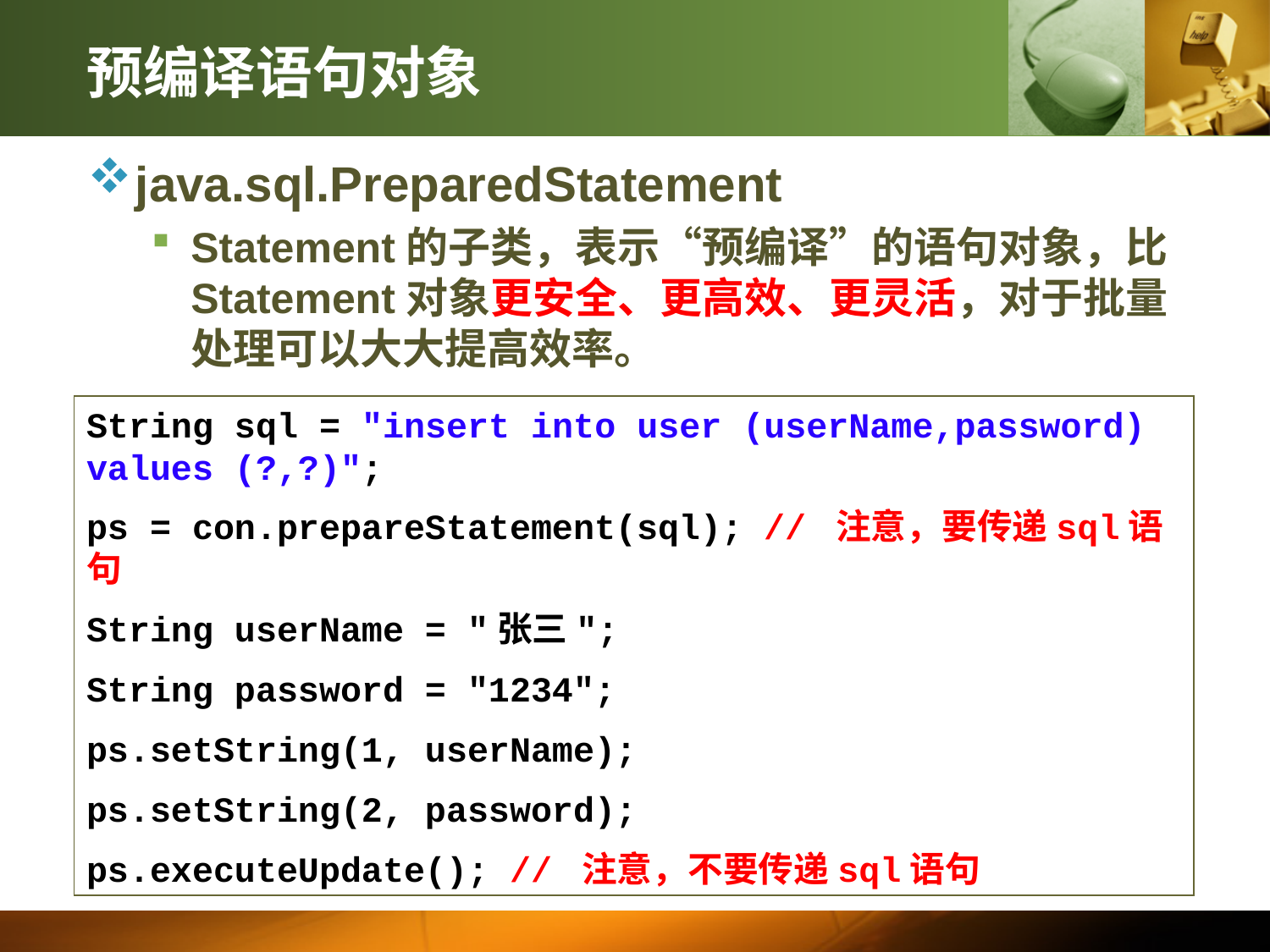

# 预编译语句对象
java.sql.PreparedStatement
Statement的子类，表示“预编译”的语句对象，比Statement对象更安全、更高效、更灵活，对于批量处理可以大大提高效率。
String sql = "insert into user (userName,password) values (?,?)";
ps = con.prepareStatement(sql); // 注意，要传递sql语句
String userName = "张三";
String password = "1234";
ps.setString(1, userName);
ps.setString(2, password);
ps.executeUpdate(); // 注意，不要传递sql语句